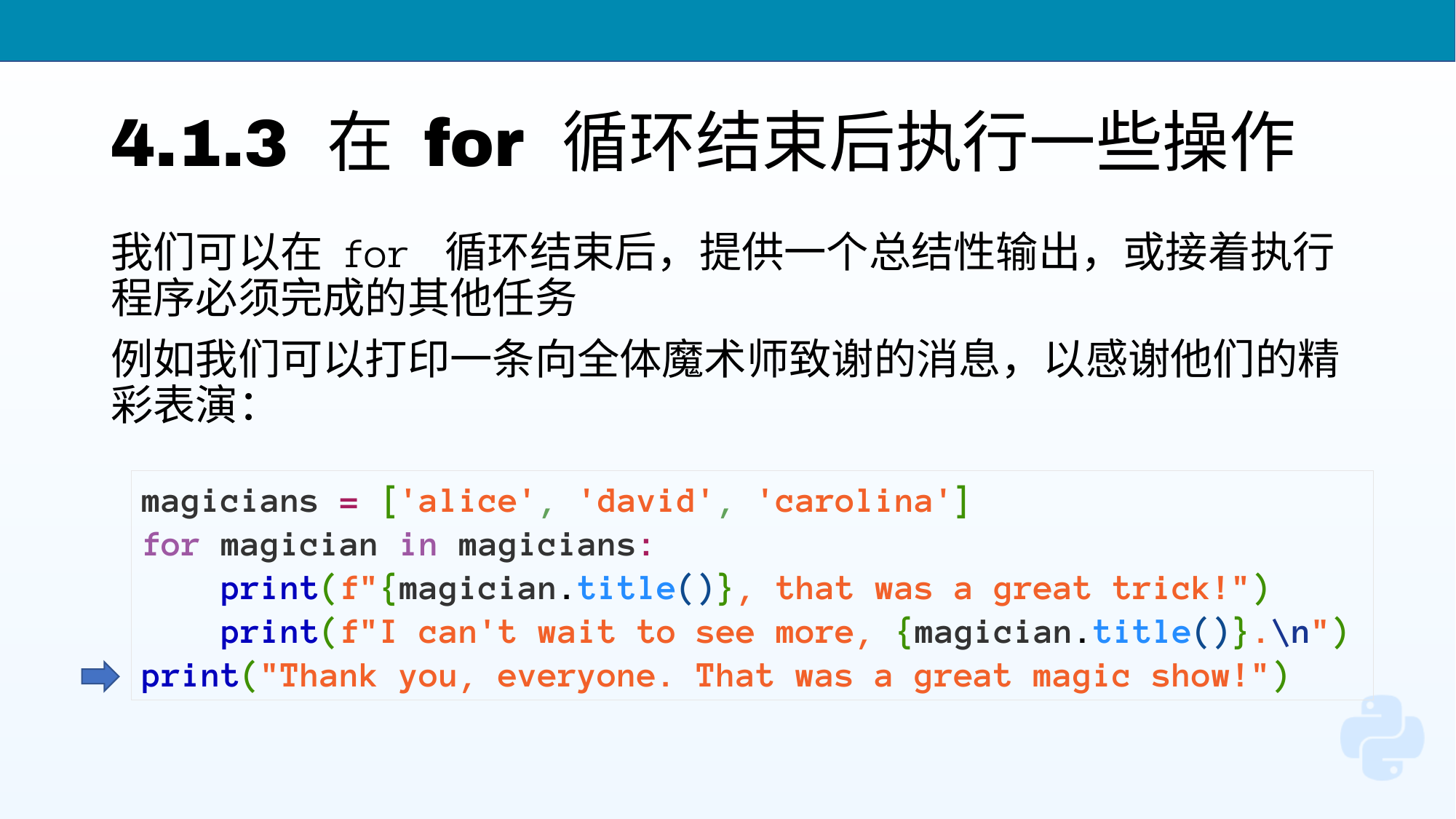

# 4.1.3 在 for 循环结束后执行一些操作
我们可以在 for 循环结束后，提供一个总结性输出，或接着执行程序必须完成的其他任务
例如我们可以打印一条向全体魔术师致谢的消息，以感谢他们的精彩表演：

magicians = ['alice', 'david', 'carolina']
for magician in magicians:
    print(f"{magician.title()}, that was a great trick!")
    print(f"I can't wait to see more, {magician.title()}.\n")
print("Thank you, everyone. That was a great magic show!")